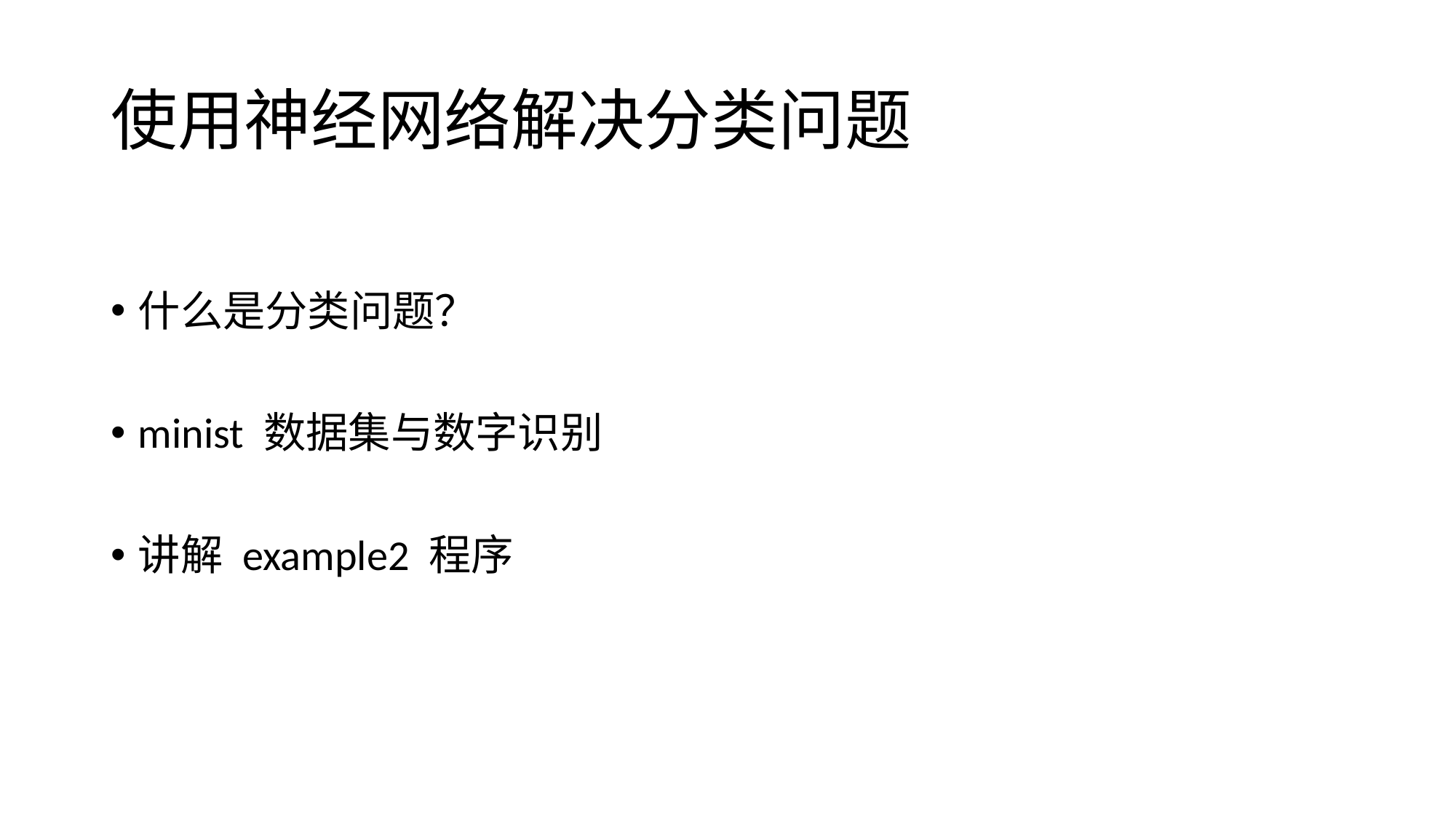

# 使用神经网络解决分类问题

什么是分类问题？

minist 数据集与数字识别

讲解 example2 程序